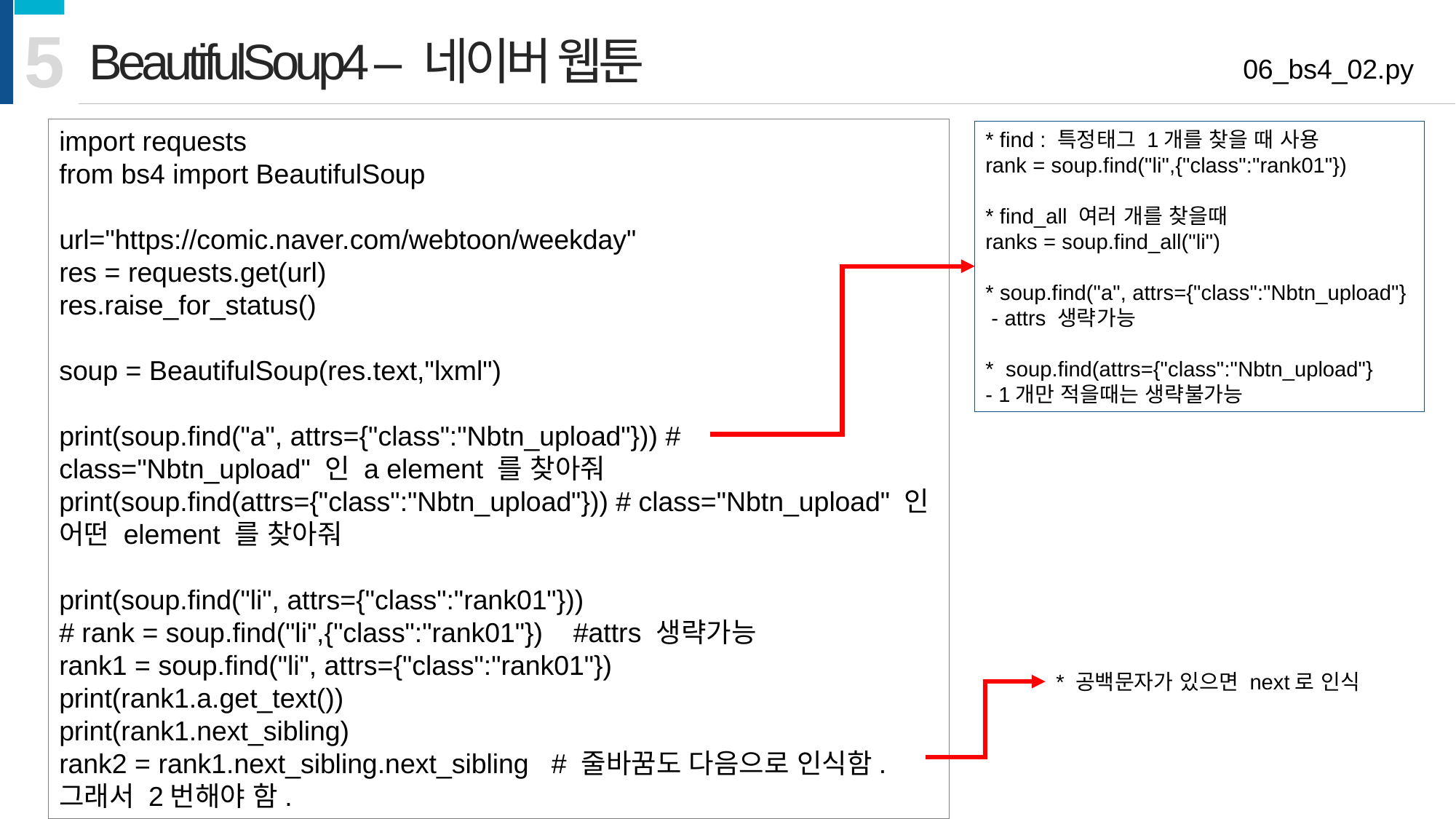

5
BeautifulSoup4 – 네이버 웹툰
06_bs4_02.py
import requests
from bs4 import BeautifulSoup

url="https://comic.naver.com/webtoon/weekday"
res = requests.get(url)
res.raise_for_status()

soup = BeautifulSoup(res.text,"lxml")

print(soup.find("a", attrs={"class":"Nbtn_upload"})) # class="Nbtn_upload" 인 a element 를 찾아줘
print(soup.find(attrs={"class":"Nbtn_upload"})) # class="Nbtn_upload" 인 어떤 element 를 찾아줘

print(soup.find("li", attrs={"class":"rank01"}))
# rank = soup.find("li",{"class":"rank01"})    #attrs 생략가능
rank1 = soup.find("li", attrs={"class":"rank01"})
print(rank1.a.get_text())
print(rank1.next_sibling)
rank2 = rank1.next_sibling.next_sibling   # 줄바꿈도 다음으로 인식함. 그래서 2번해야 함.
* find : 특정태그 1개를 찾을 때 사용
rank = soup.find("li",{"class":"rank01"})
* find_all 여러 개를 찾을때
ranks = soup.find_all("li")
* soup.find("a", attrs={"class":"Nbtn_upload"}
 - attrs 생략가능
*  soup.find(attrs={"class":"Nbtn_upload"}
- 1개만 적을때는 생략불가능
* 공백문자가 있으면 next로 인식